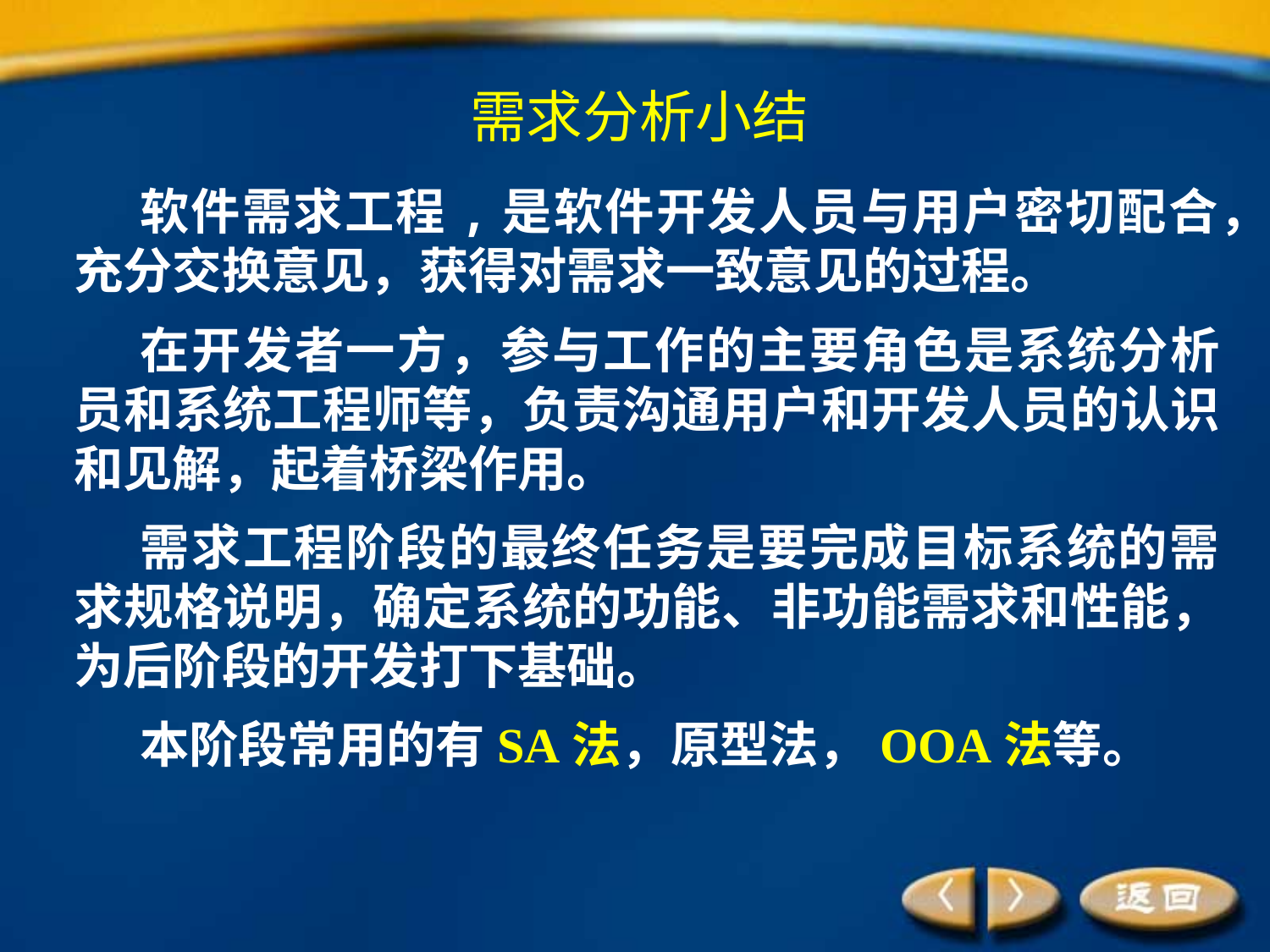

需求分析小结
软件需求工程,是软件开发人员与用户密切配合，充分交换意见，获得对需求一致意见的过程。
在开发者一方，参与工作的主要角色是系统分析员和系统工程师等，负责沟通用户和开发人员的认识和见解，起着桥梁作用。
需求工程阶段的最终任务是要完成目标系统的需求规格说明，确定系统的功能、非功能需求和性能，为后阶段的开发打下基础。
本阶段常用的有SA法，原型法，OOA法等。